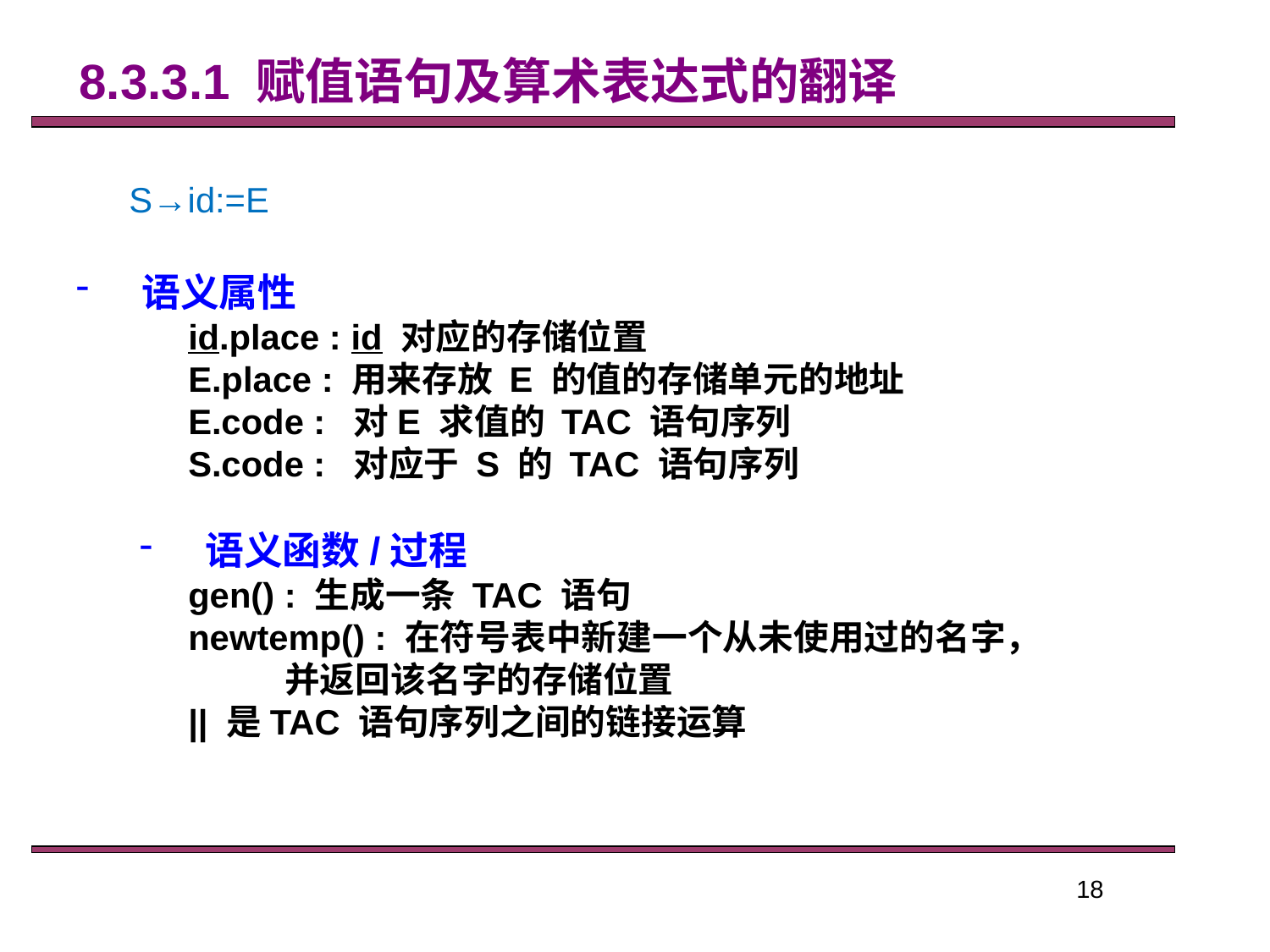

8.3.3.1 赋值语句及算术表达式的翻译
S→id:=E
   语义属性
     id.place : id 对应的存储位置
     E.place : 用来存放 E 的值的存储单元的地址
     E.code :  对E 求值的 TAC 语句序列
     S.code :  对应于 S 的 TAC 语句序列

   语义函数/过程
     gen() : 生成一条 TAC 语句
     newtemp() : 在符号表中新建一个从未使用过的名字，
                 并返回该名字的存储位置
     || 是TAC 语句序列之间的链接运算
18